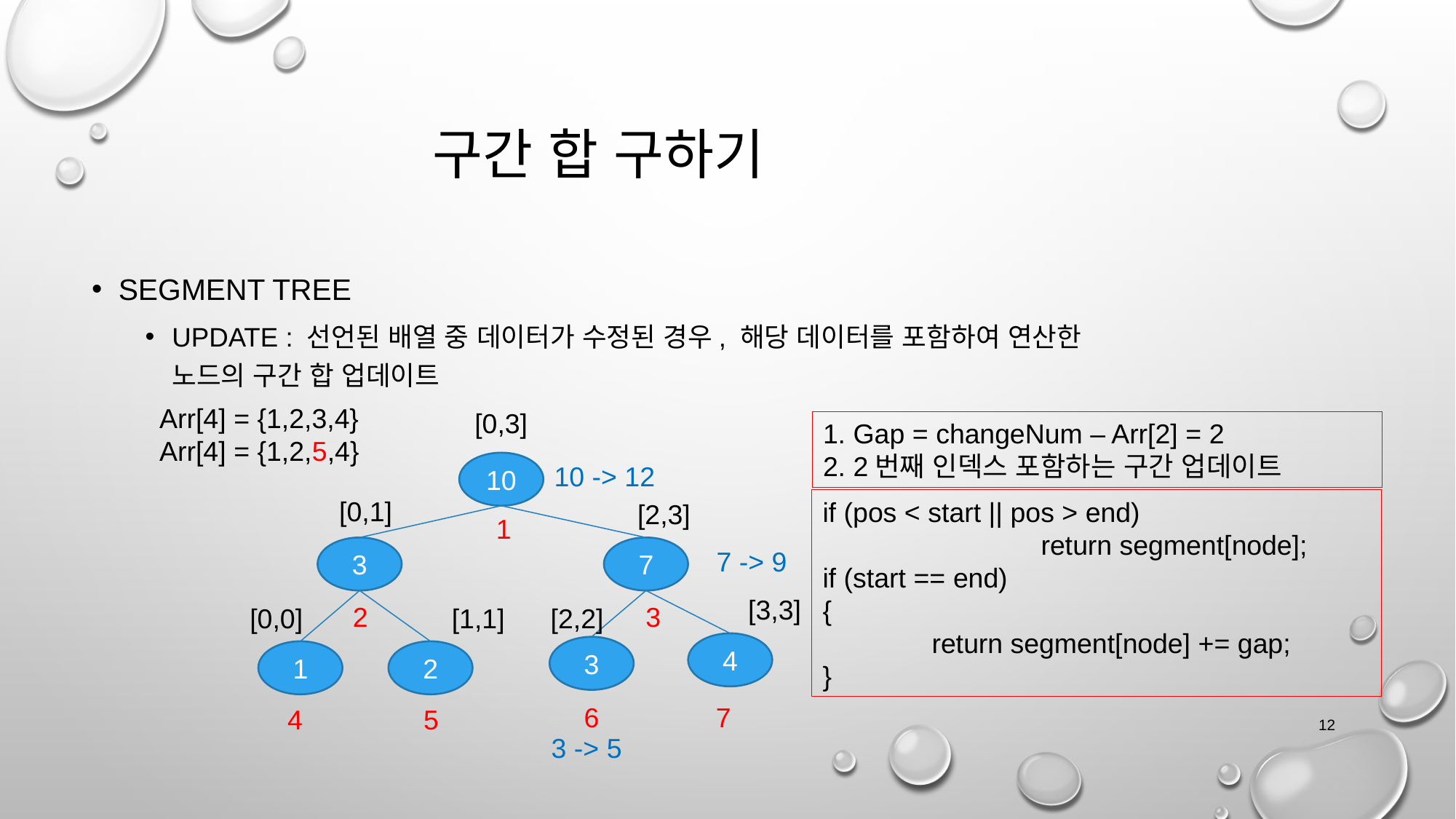

구간 합 구하기
Segment Tree
Update : 선언된 배열 중 데이터가 수정된 경우, 해당 데이터를 포함하여 연산한 노드의 구간 합 업데이트

Arr[4] = {1,2,3,4}
Arr[4] = {1,2,5,4}
[0,3]
1. Gap = changeNum – Arr[2] = 2
2. 2번째 인덱스 포함하는 구간 업데이트
10
10 -> 12
[0,1]
if (pos < start || pos > end)
		return segment[node];
if (start == end)
{
	return segment[node] += gap;
}
[2,3]
1
3
7
7 -> 9
[3,3]
2
3
[0,0]
[1,1]
[2,2]
4
3
1
2
6
7
4
5
12
3 -> 5